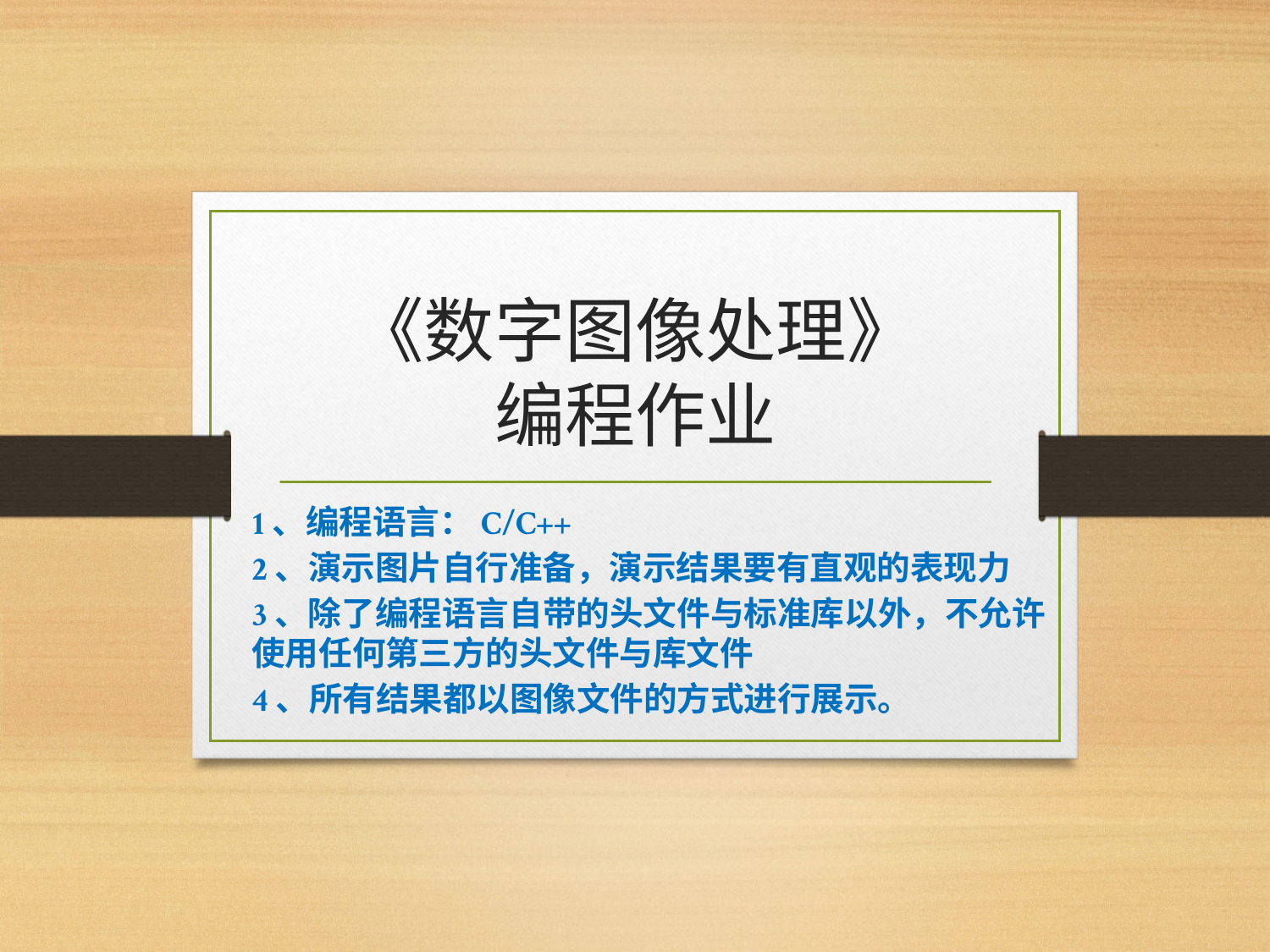

# 《数字图像处理》 编程作业
1、编程语言：C/C++
2、演示图片自行准备，演示结果要有直观的表现力
3、除了编程语言自带的头文件与标准库以外，不允许使用任何第三方的头文件与库文件
4、所有结果都以图像文件的方式进行展示。